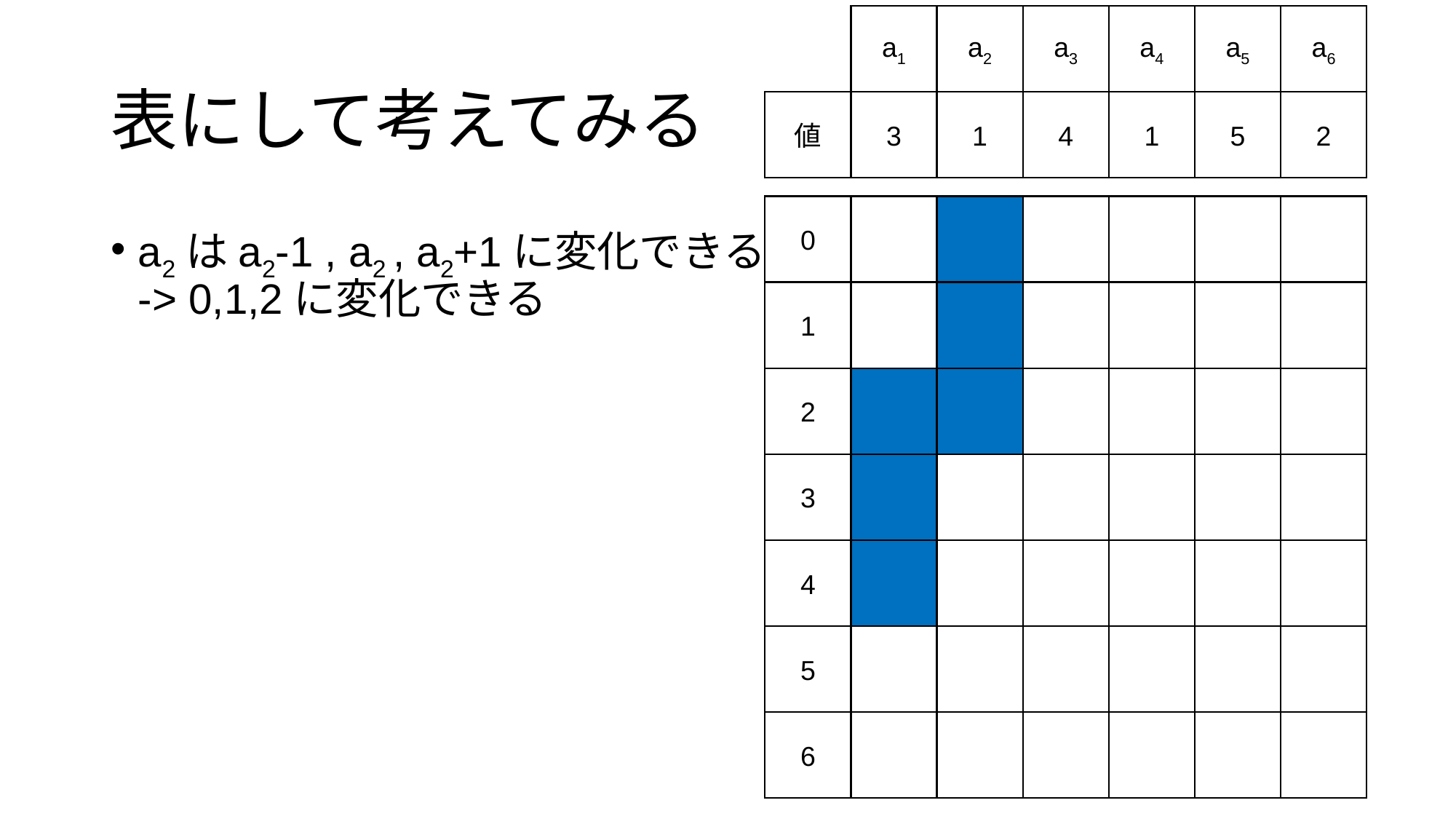

a1
a2
a3
a4
a5
a6
# 表にして考えてみる
値
3
1
4
1
5
2
0

a2はa2-1 , a2 , a2+1に変化できる
-> 0,1,2に変化できる
1

2

3

4

5

6